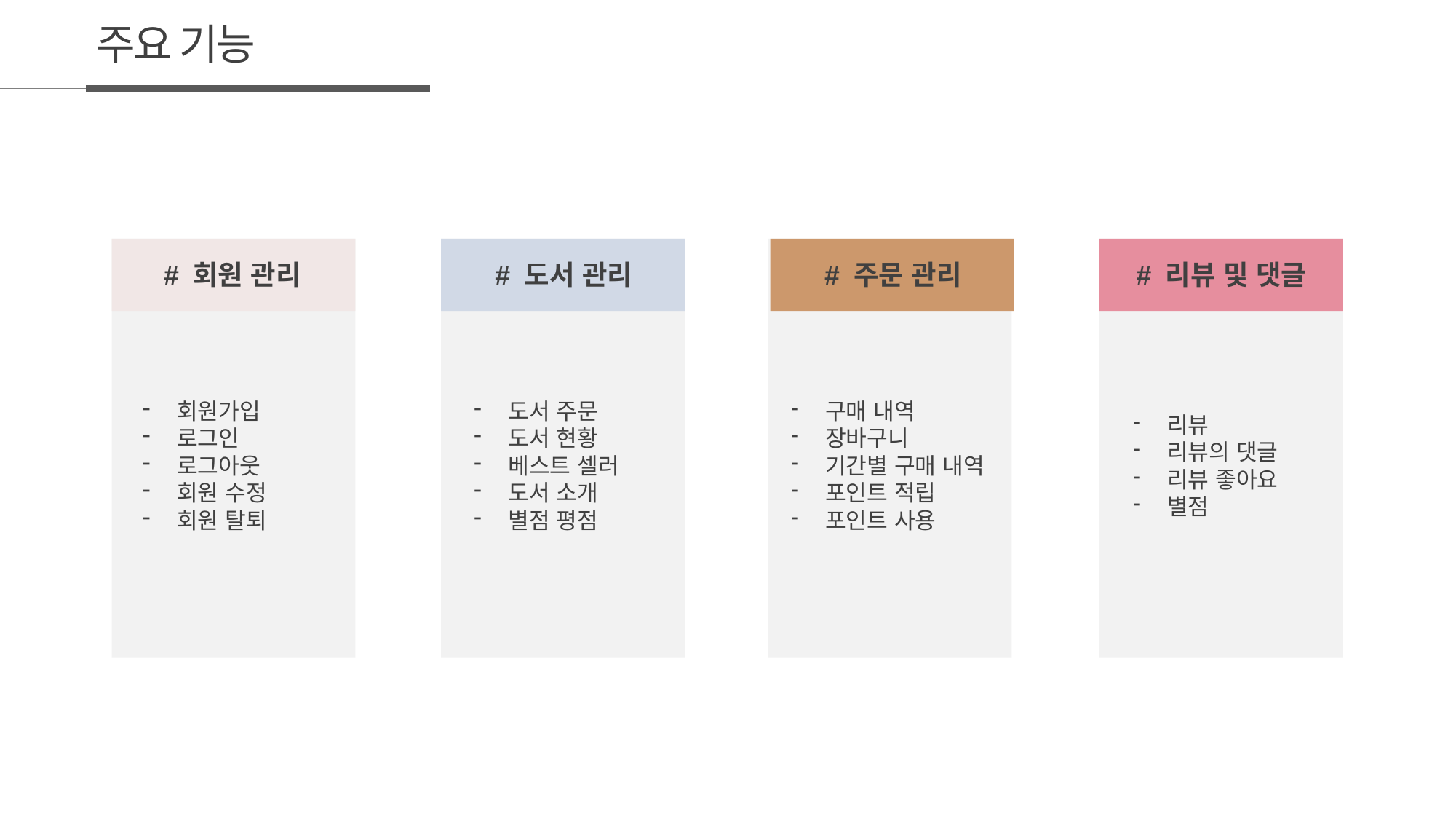

주요 기능

# 회원 관리
# 도서 관리
# 주문 관리
# 리뷰 및 댓글
회원가입
로그인
로그아웃
회원 수정
회원 탈퇴
도서 주문
도서 현황
베스트 셀러
도서 소개
별점 평점
구매 내역
장바구니
기간별 구매 내역
포인트 적립
포인트 사용
리뷰
리뷰의 댓글
리뷰 좋아요
별점